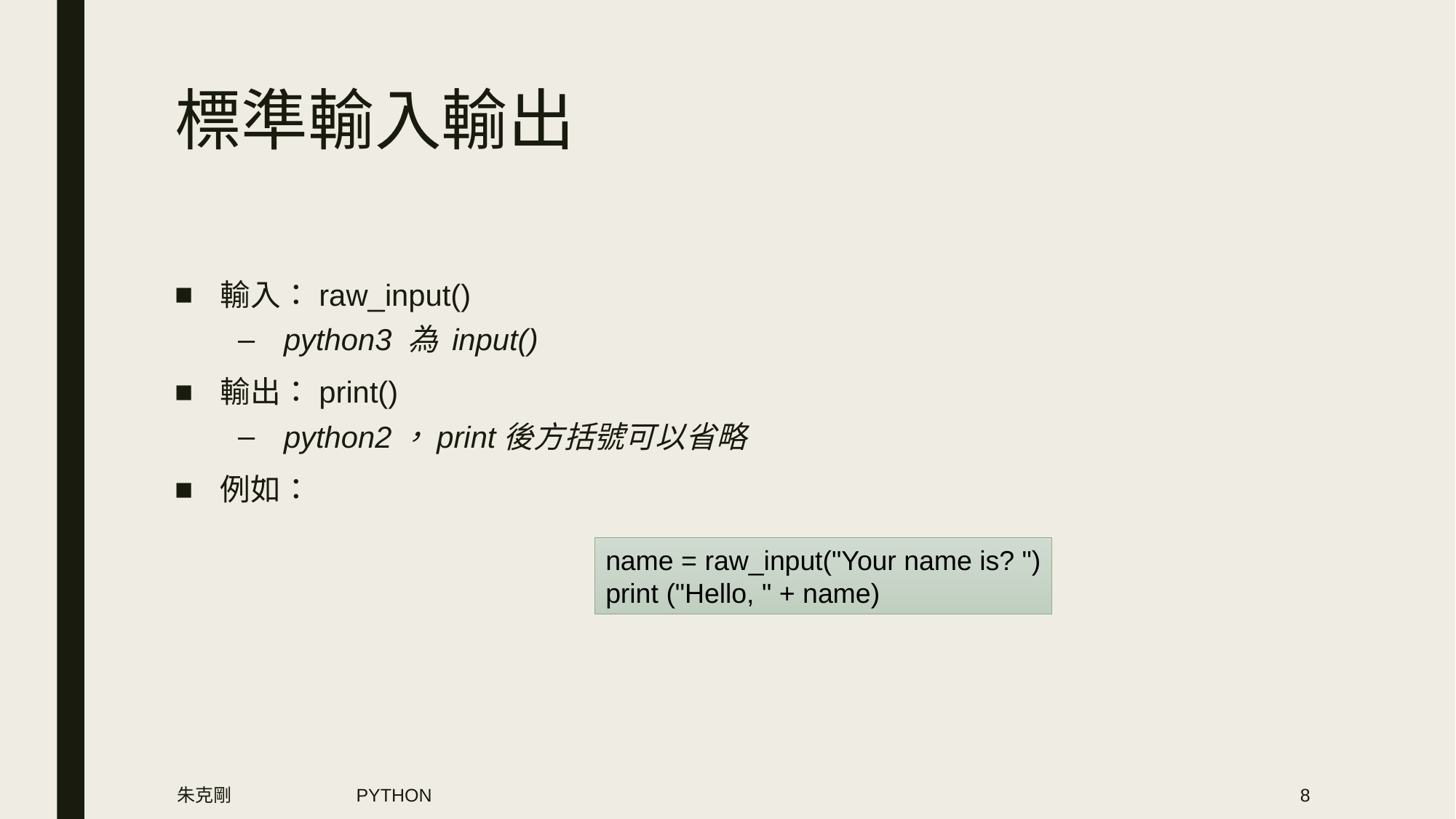

# 標準輸入輸出
輸入：raw_input()
python3 為 input()
輸出：print()
python2，print後方括號可以省略
例如：
name = raw_input("Your name is? ")
print ("Hello, " + name)
朱克剛
PYTHON
8